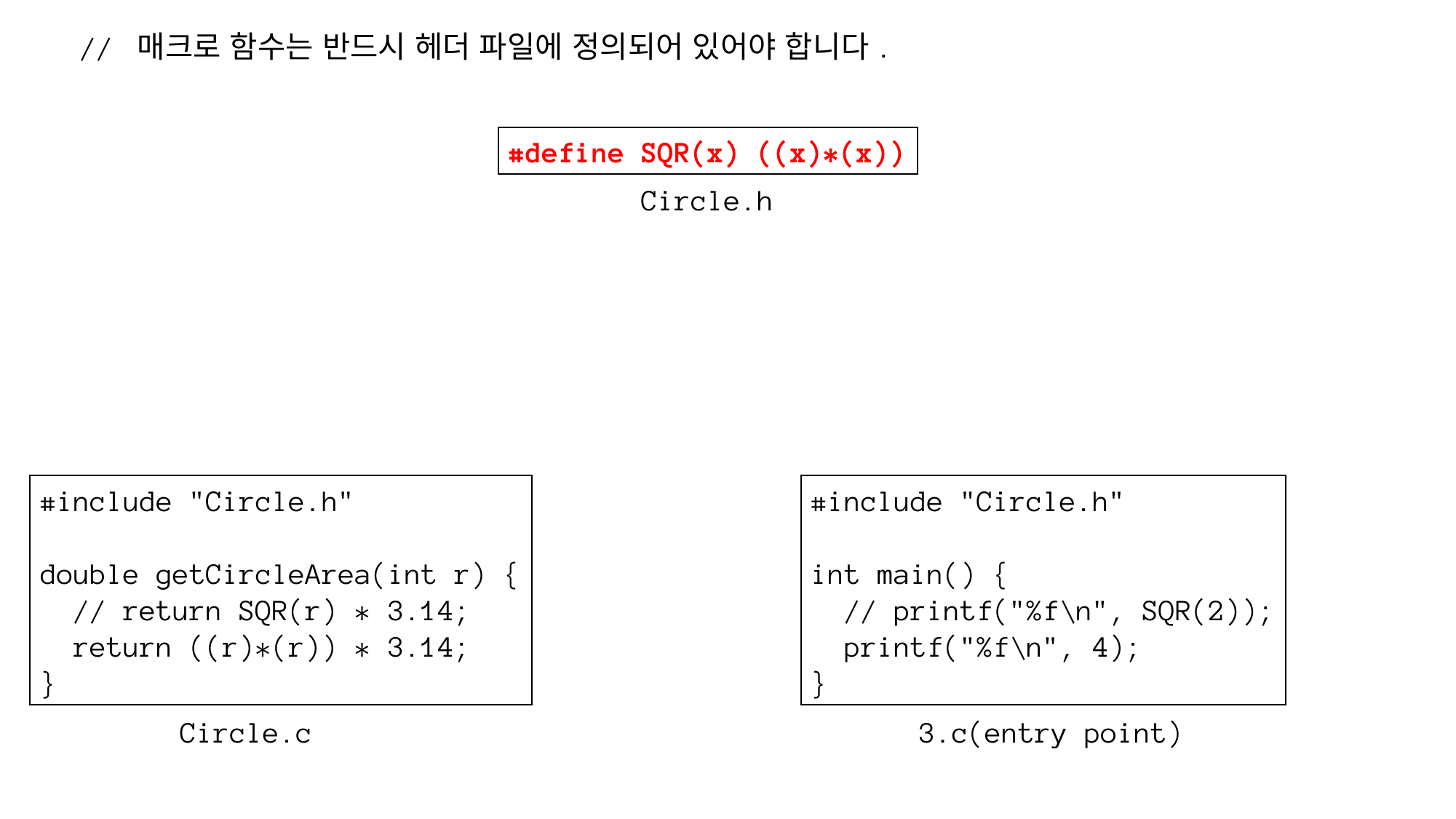

// 매크로 함수는 반드시 헤더 파일에 정의되어 있어야 합니다.
#define SQR(x) ((x)*(x))
Circle.h
#include "Circle.h"

double getCircleArea(int r) {
  // return SQR(r) * 3.14;
  return ((r)*(r)) * 3.14;
}
#include "Circle.h"

int main() {
  // printf("%f\n", SQR(2));
  printf("%f\n", 4);
}
Circle.c
3.c(entry point)